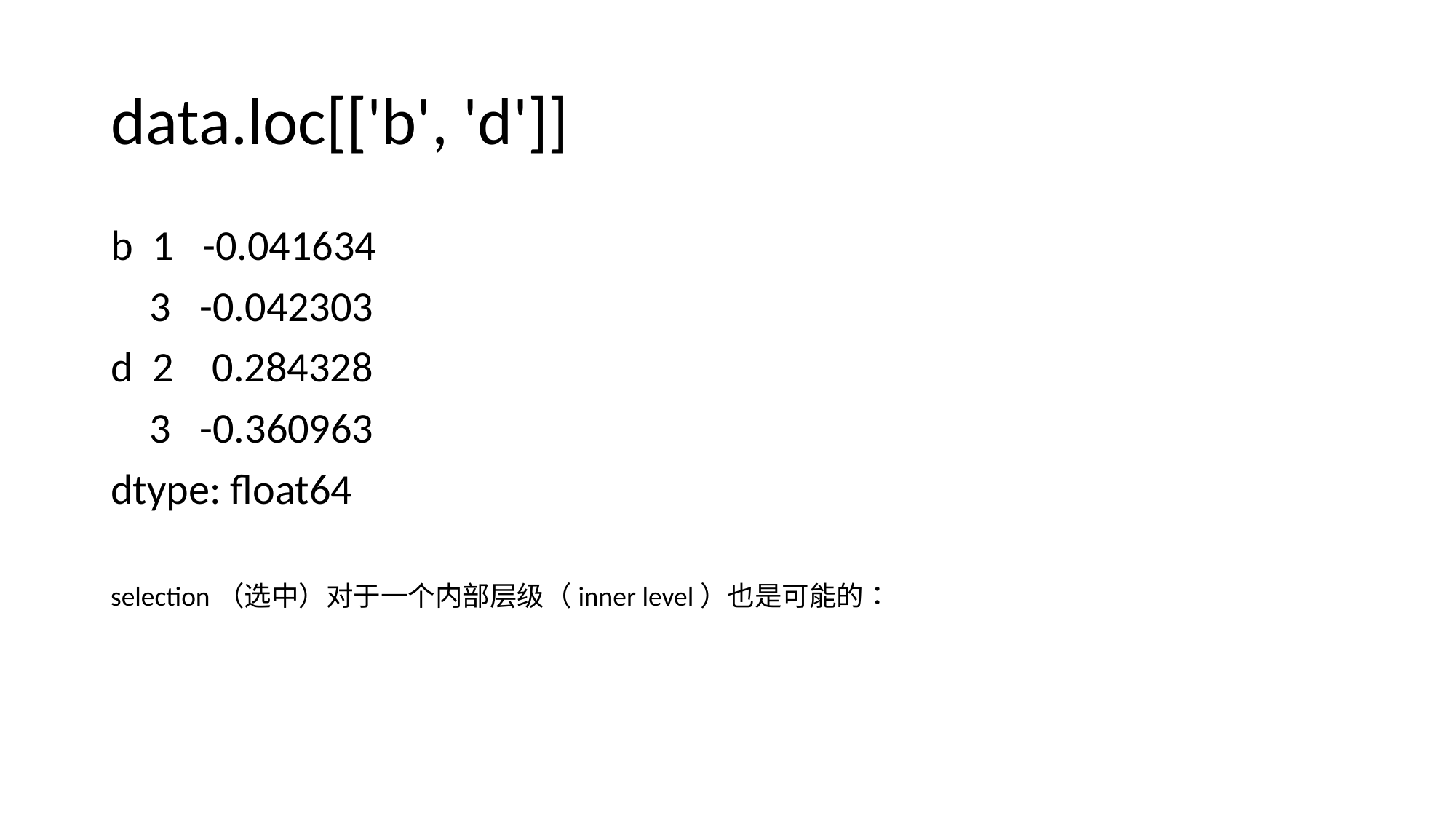

# data.loc[['b', 'd']]
b  1   -0.041634
    3   -0.042303
d  2    0.284328
    3   -0.360963
dtype: float64
selection（选中）对于一个内部层级（inner level）也是可能的：